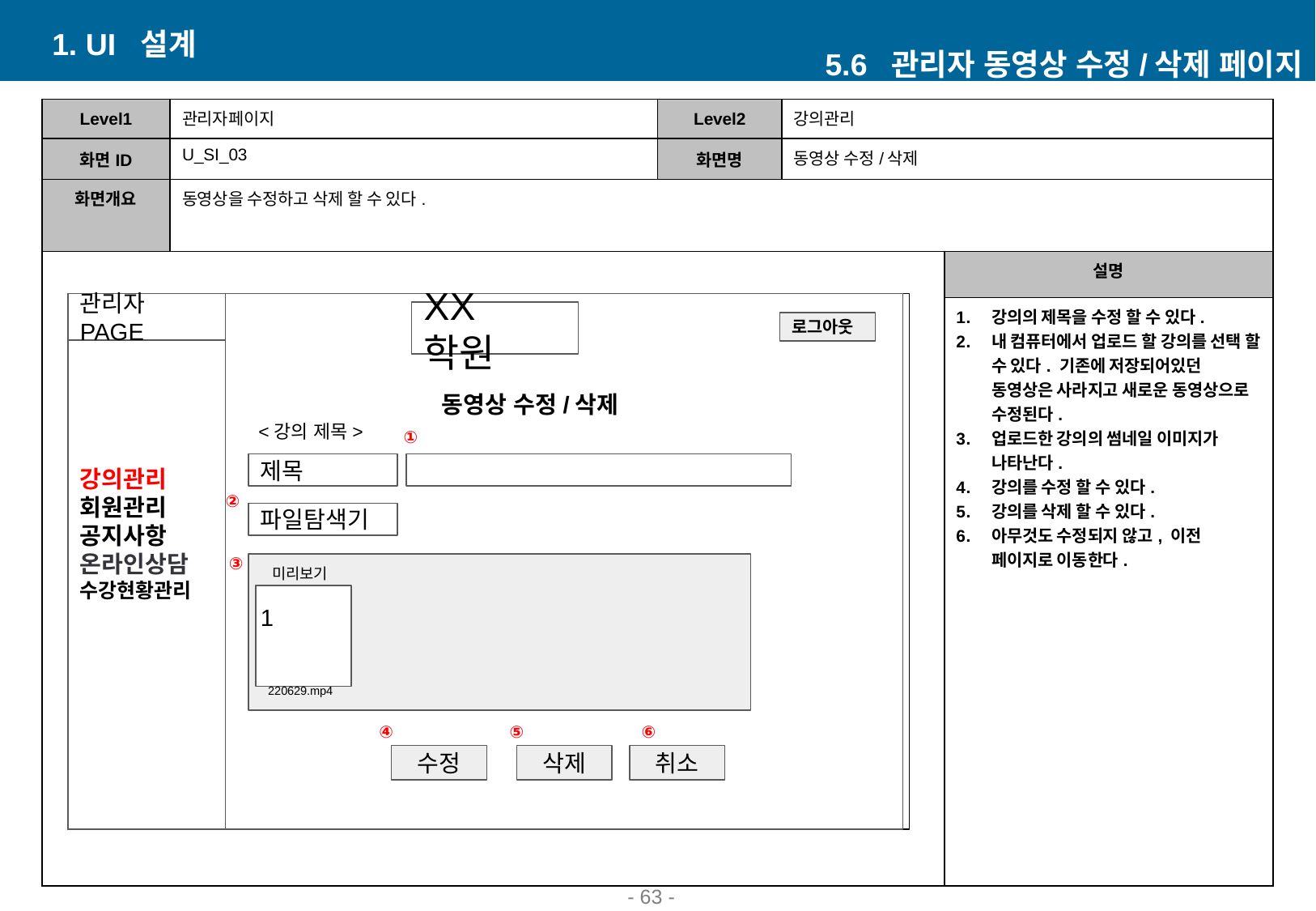

1. UI  설계
5.6  관리자 동영상 수정/삭제 페이지
| Level1 | 관리자페이지 | Level2 | 강의관리 |  |
| --- | --- | --- | --- | --- |
| 화면ID | U\_SI\_03 | 화면명 | 동영상 수정/삭제 |  |
| 화면개요 | 동영상을 수정하고 삭제 할 수 있다. |  |  |  |
|  |  |  |  | 설명 |
|  |  |  |  | 강의의 제목을 수정 할 수 있다. 내 컴퓨터에서 업로드 할 강의를 선택 할 수 있다. 기존에 저장되어있던 동영상은 사라지고 새로운 동영상으로 수정된다. 업로드한 강의의 썸네일 이미지가 나타난다. 강의를 수정 할 수 있다. 강의를 삭제 할 수 있다. 아무것도 수정되지 않고, 이전 페이지로 이동한다. |

강의관리
회원관리
공지사항
온라인상담
수강현황관리

관리자 PAGE
XX 학원
로그아웃
동영상 수정/삭제
<강의 제목>
①
제목

②
파일탐색기
③

미리보기

1
220629.mp4
④
⑤
⑥
삭제
수정
취소
- 63 -